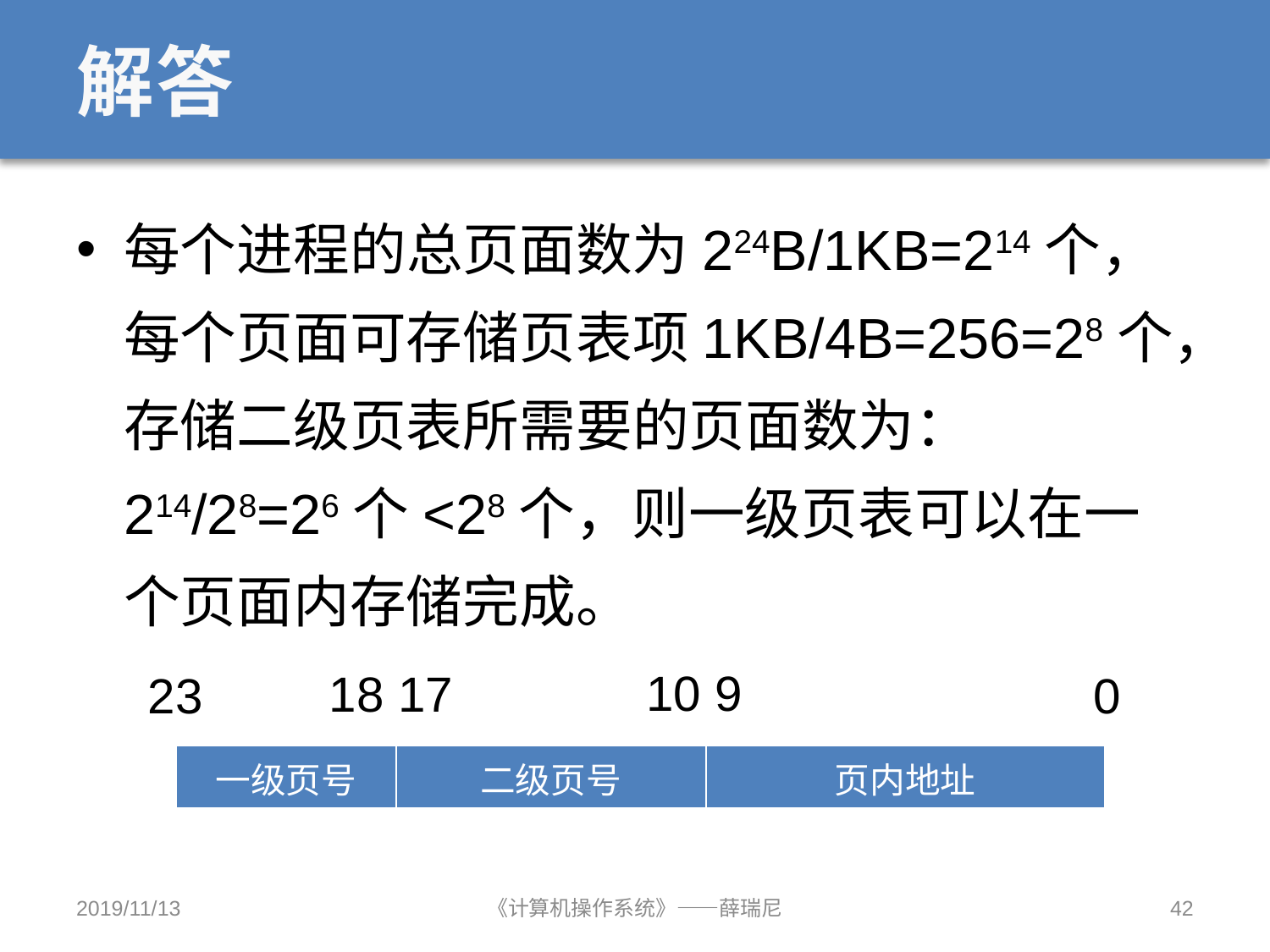

# 解答
每个进程的总页面数为224B/1KB=214个，每个页面可存储页表项1KB/4B=256=28个，存储二级页表所需要的页面数为：214/28=26个<28个，则一级页表可以在一个页面内存储完成。

10 9
18 17
23
0
| 一级页号 | 二级页号 | 页内地址 |
| --- | --- | --- |
2019/11/13
《计算机操作系统》——薛瑞尼
42